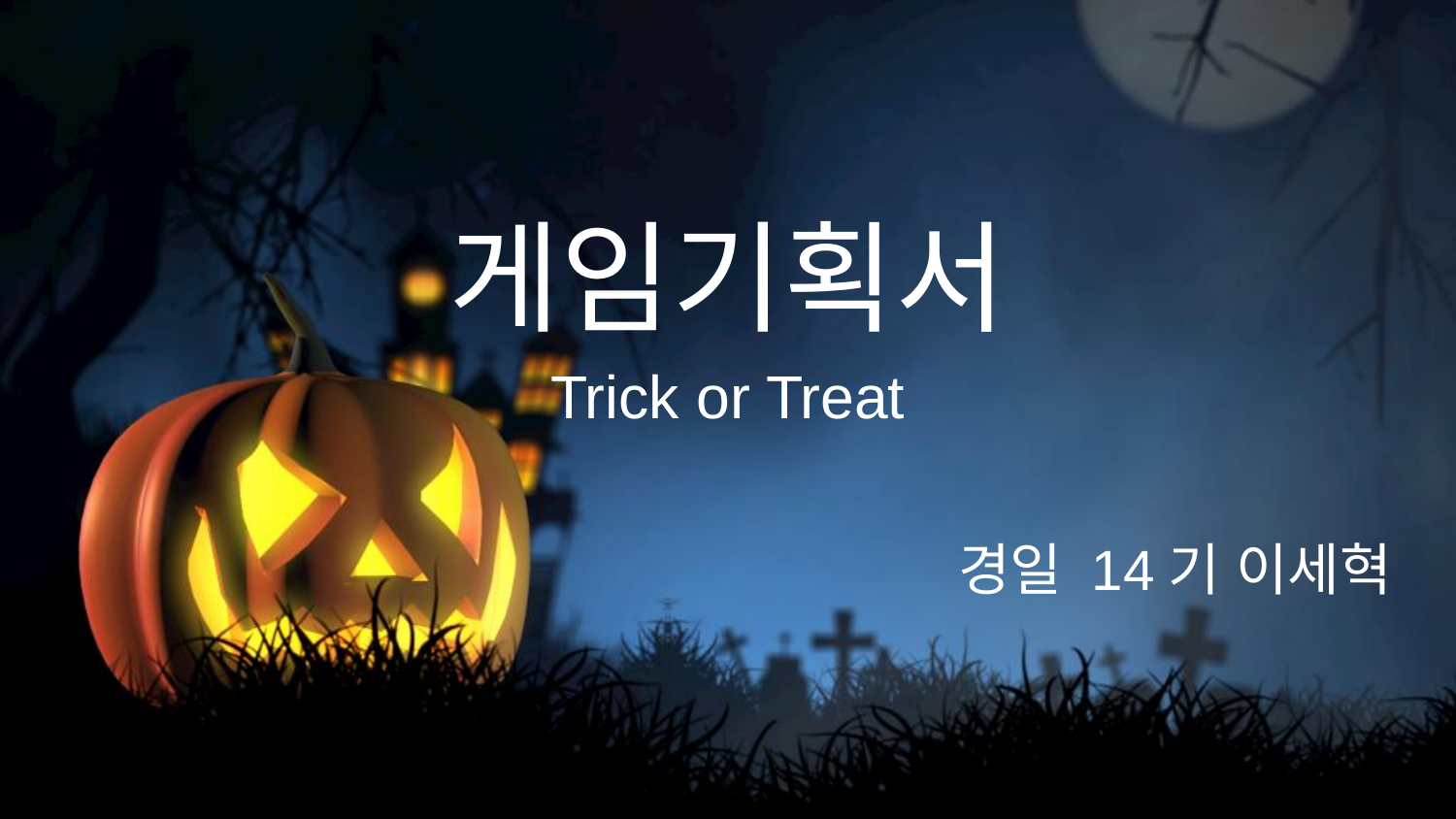

# 게임기획서
Trick or Treat

경일 14기 이세혁